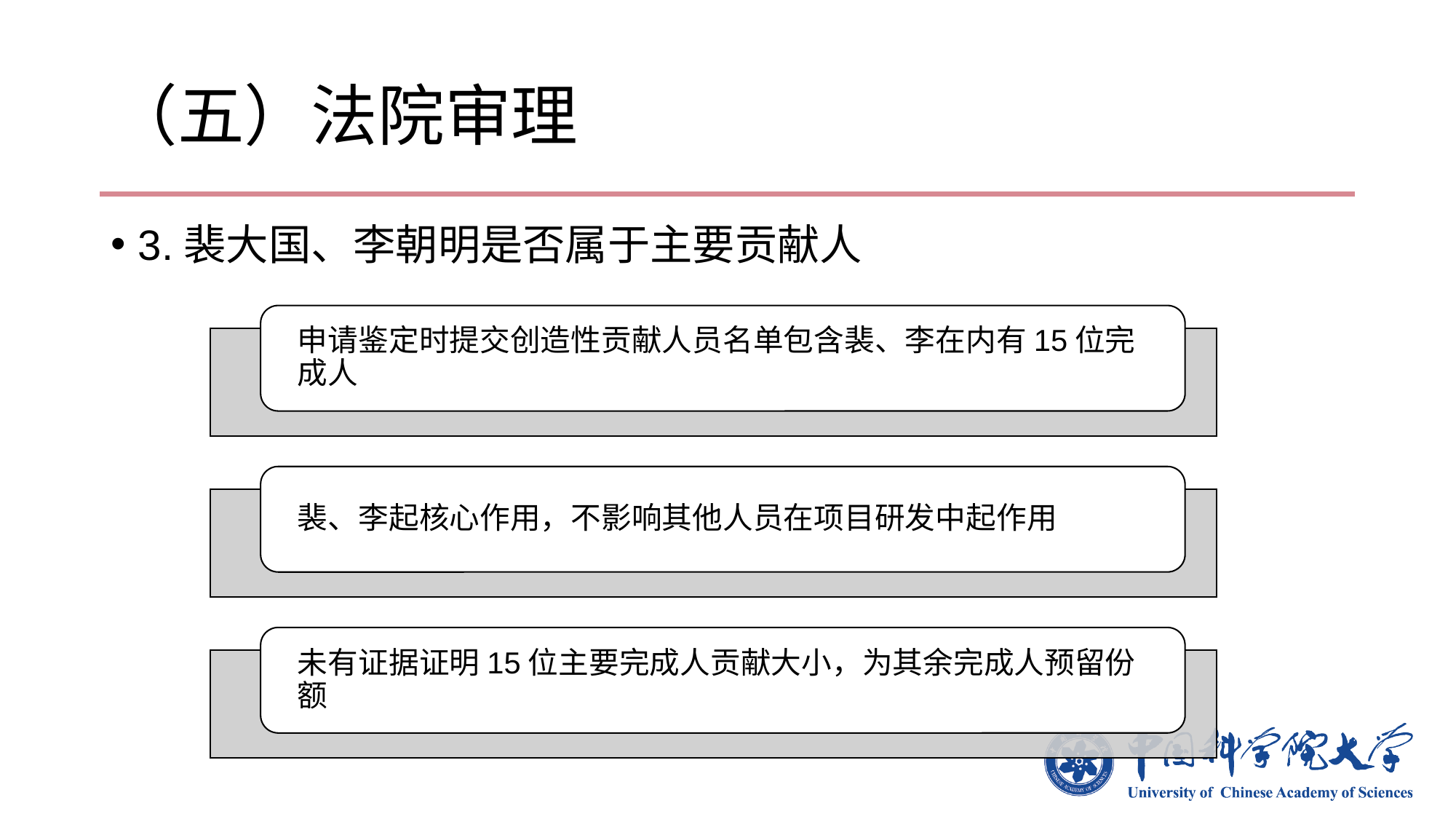

# （五）法院审理
3.裴大国、李朝明是否属于主要贡献人

申请鉴定时提交创造性贡献人员名单包含裴、李在内有15位完成人
裴、李起核心作用，不影响其他人员在项目研发中起作用
未有证据证明15位主要完成人贡献大小，为其余完成人预留份额